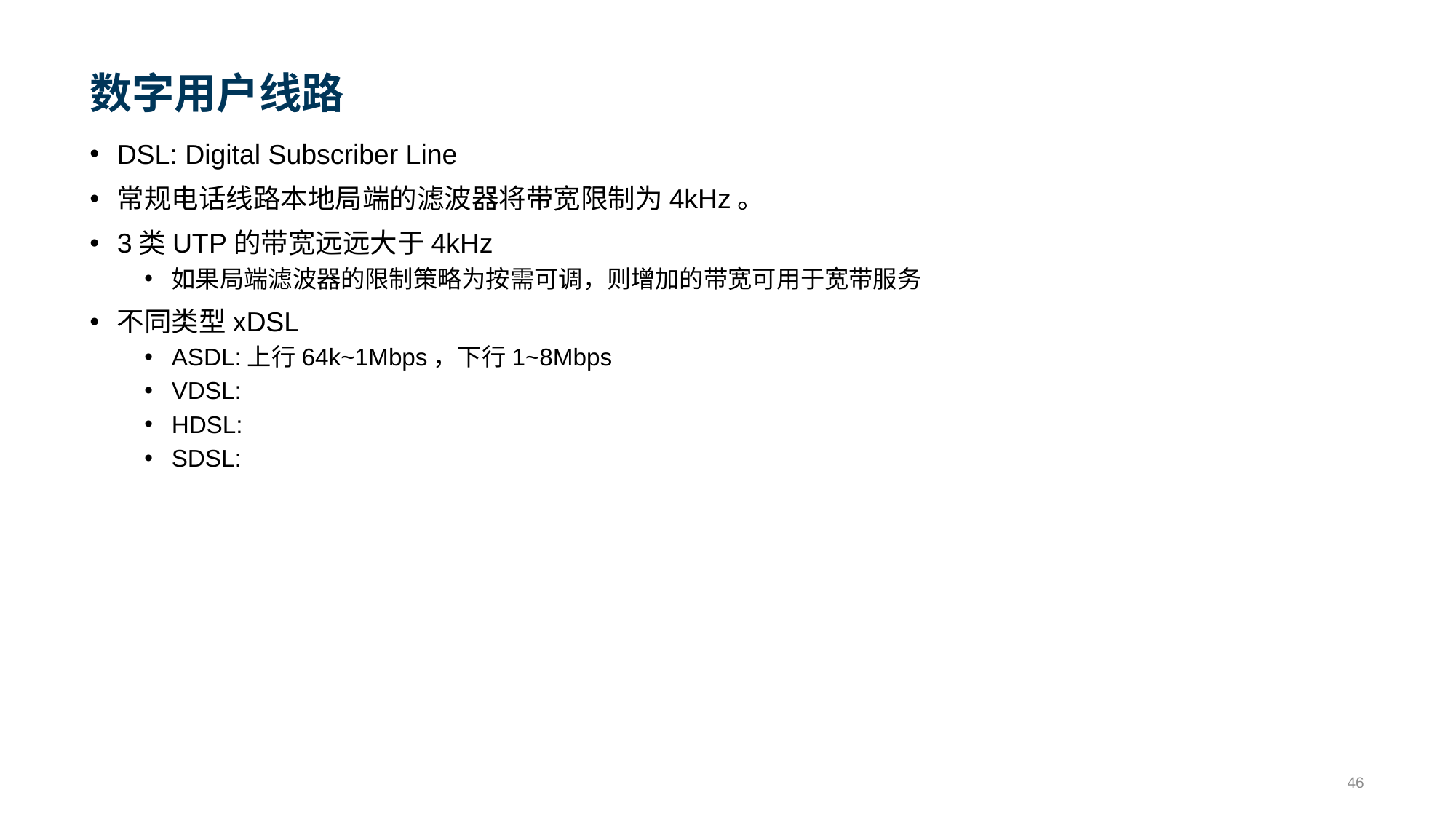

# 数字用户线路
DSL: Digital Subscriber Line
常规电话线路本地局端的滤波器将带宽限制为4kHz。
3类UTP的带宽远远大于4kHz
如果局端滤波器的限制策略为按需可调，则增加的带宽可用于宽带服务
不同类型xDSL
ASDL:上行64k~1Mbps，下行1~8Mbps
VDSL:
HDSL:
SDSL:
46